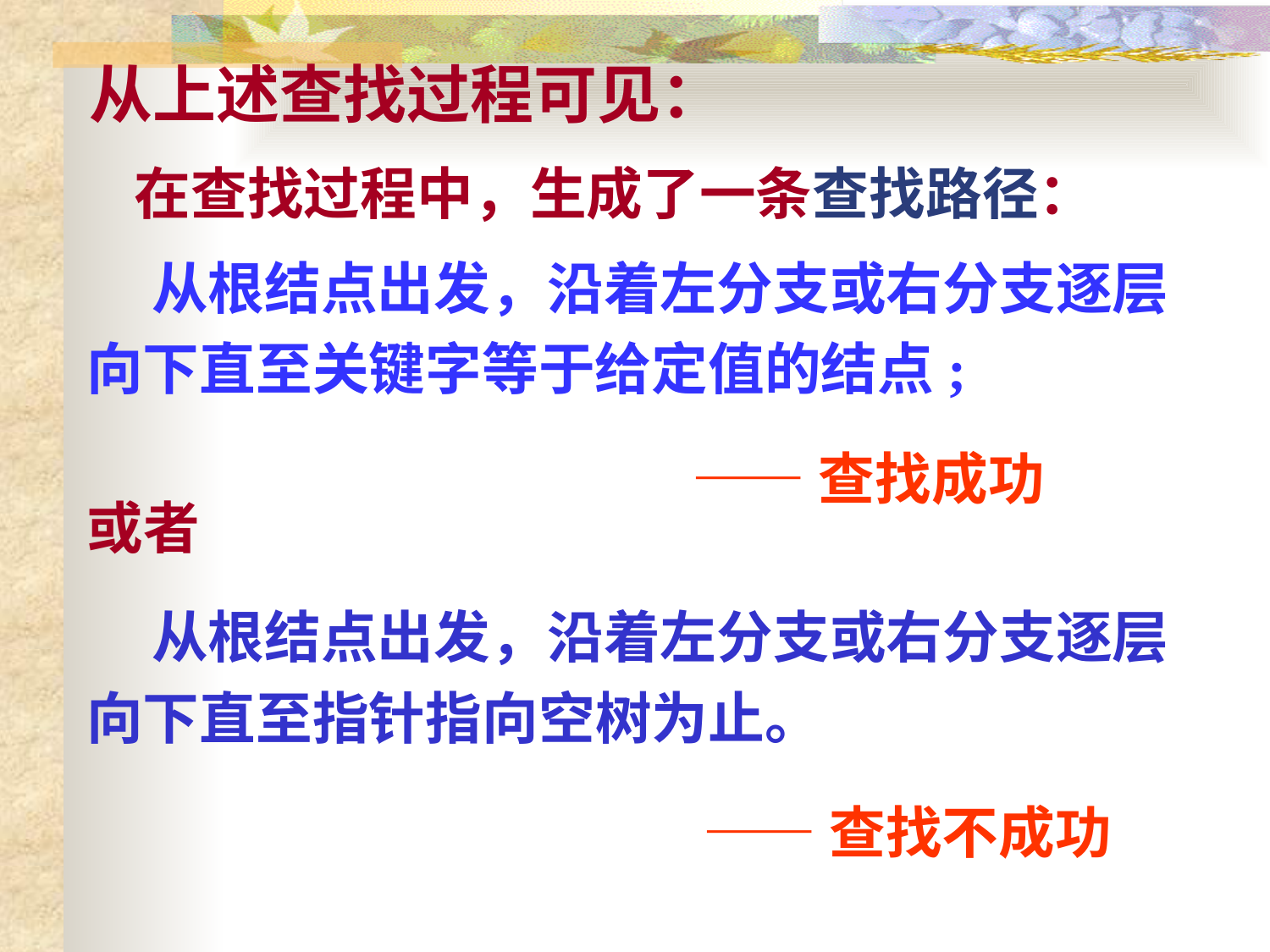

从上述查找过程可见：
在查找过程中，生成了一条查找路径：
    从根结点出发，沿着左分支或右分支逐层向下直至关键字等于给定值的结点;
 ——查找成功
或者
    从根结点出发，沿着左分支或右分支逐层向下直至指针指向空树为止。
 ——查找不成功